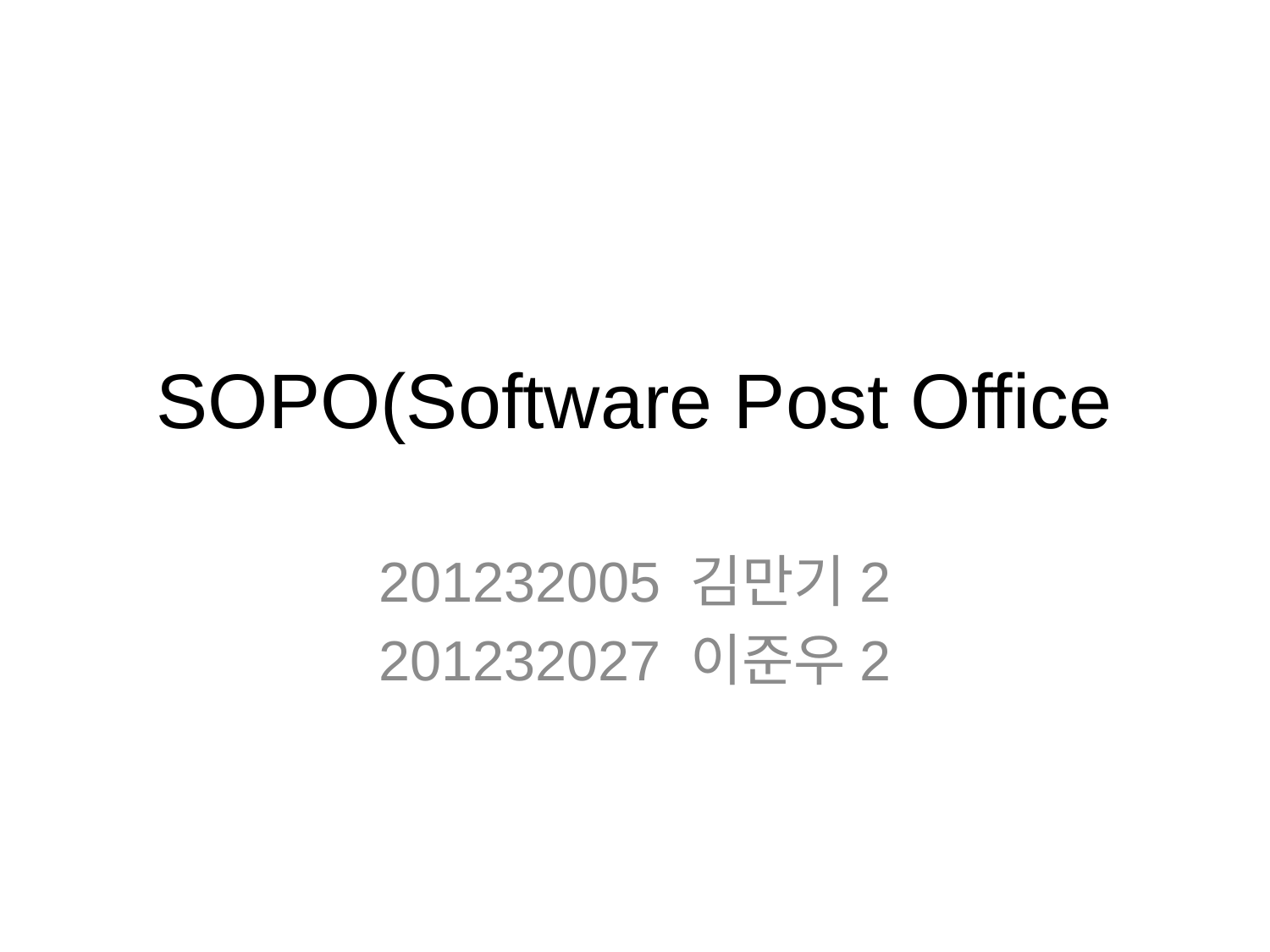

# SOPO(Software Post Office
201232005 김만기2
201232027 이준우2